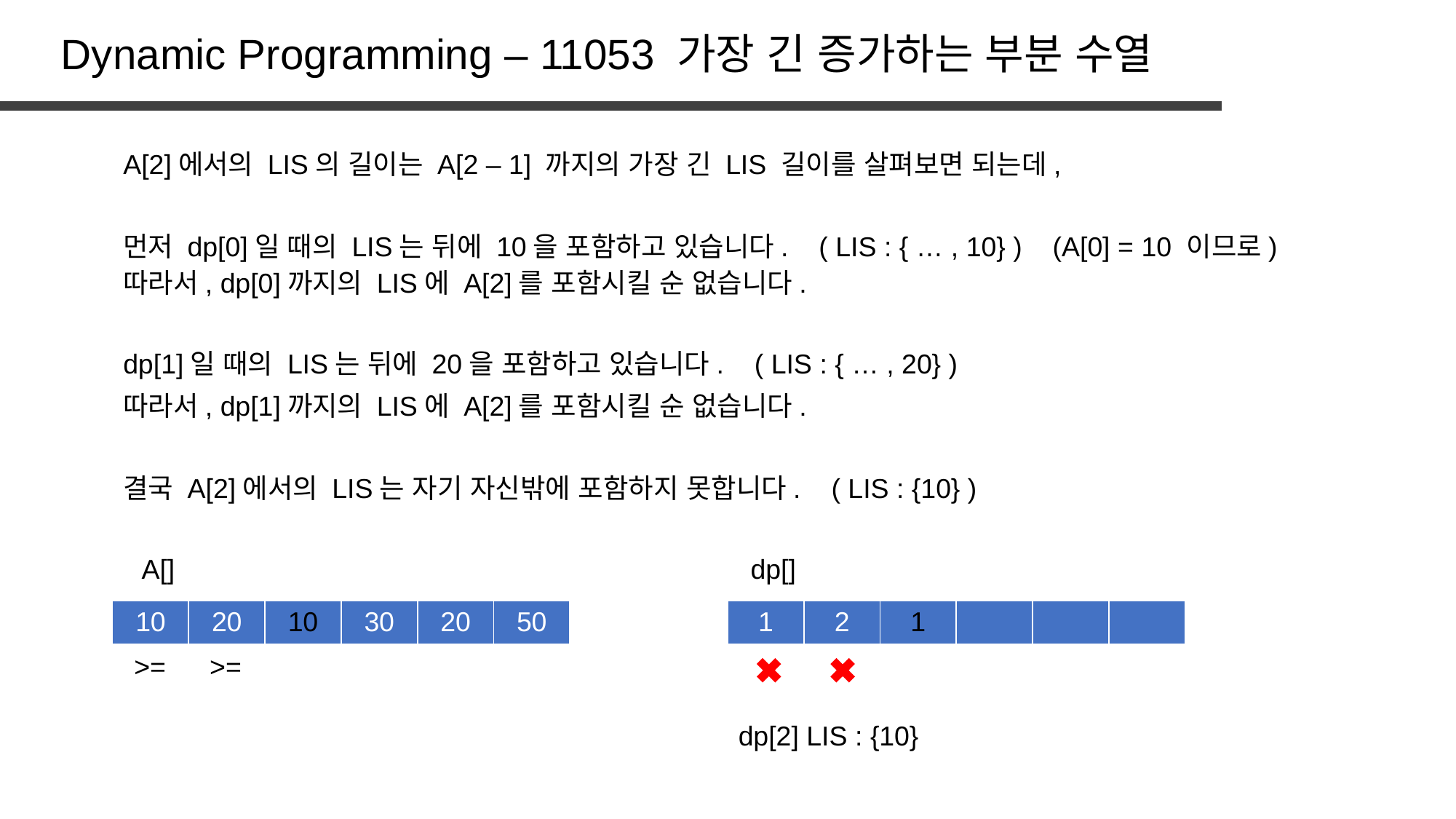

Dynamic Programming – 11053 가장 긴 증가하는 부분 수열
A[2]에서의 LIS의 길이는 A[2 – 1] 까지의 가장 긴 LIS 길이를 살펴보면 되는데,
먼저 dp[0]일 때의 LIS는 뒤에 10을 포함하고 있습니다.    ( LIS : { … , 10} )    (A[0] = 10 이므로)
따라서, dp[0]까지의 LIS에 A[2]를 포함시킬 순 없습니다.
dp[1]일 때의 LIS는 뒤에 20을 포함하고 있습니다.    ( LIS : { … , 20} )
따라서, dp[1]까지의 LIS에 A[2]를 포함시킬 순 없습니다.
결국 A[2]에서의 LIS는 자기 자신밖에 포함하지 못합니다.    ( LIS : {10} )
A[]
dp[]
| 10 | 20 | 10 | 30 | 20 | 50 |
| --- | --- | --- | --- | --- | --- |
| 1 | 2 | 1 |  |  |  |
| --- | --- | --- | --- | --- | --- |
>=
>=

dp[2] LIS : {10}